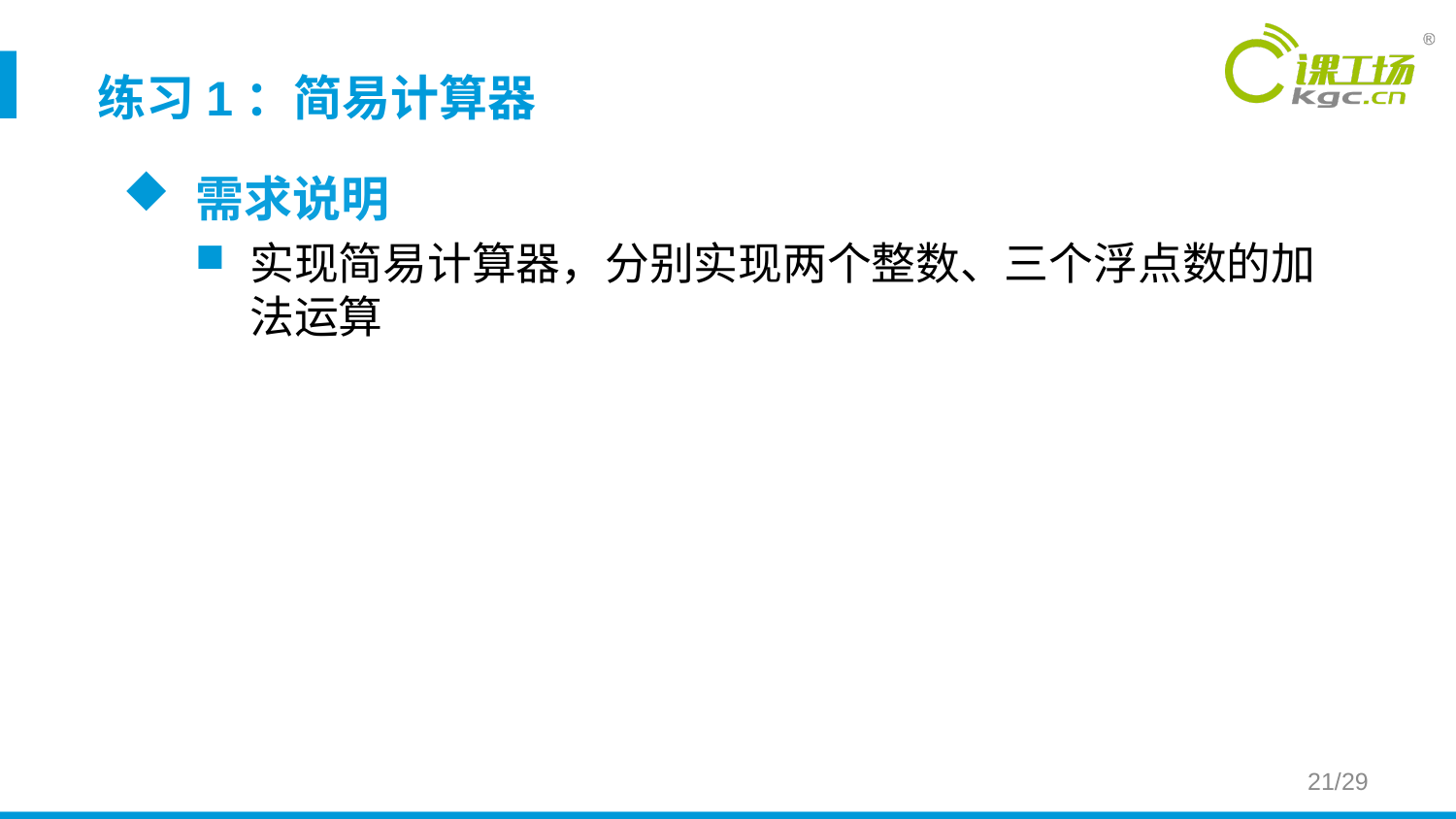

练习1：简易计算器
需求说明
实现简易计算器，分别实现两个整数、三个浮点数的加法运算

21/29